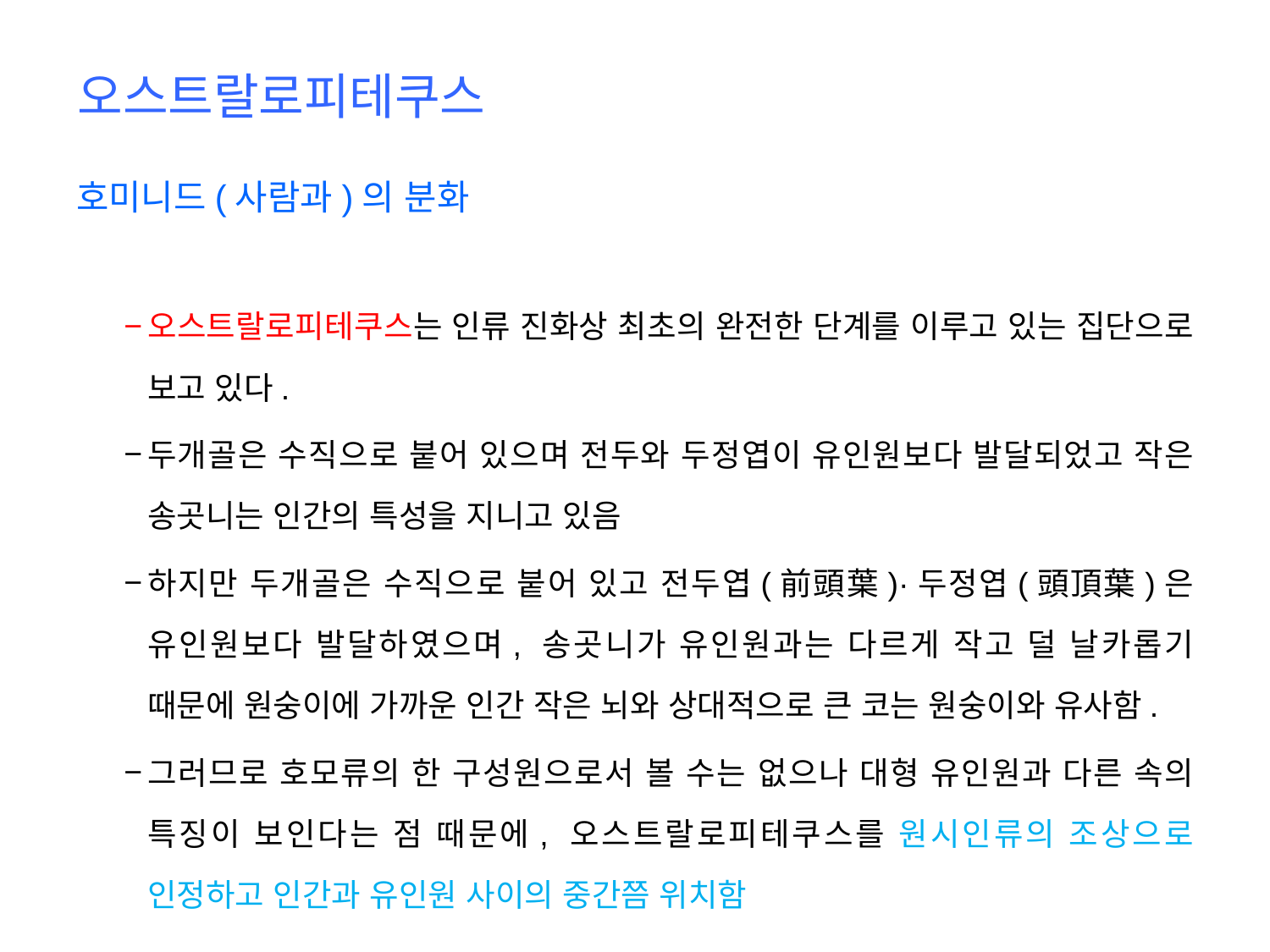

# 오스트랄로피테쿠스
호미니드(사람과)의 분화

오스트랄로피테쿠스는 인류 진화상 최초의 완전한 단계를 이루고 있는 집단으로 보고 있다.
두개골은 수직으로 붙어 있으며 전두와 두정엽이 유인원보다 발달되었고 작은 송곳니는 인간의 특성을 지니고 있음
하지만 두개골은 수직으로 붙어 있고 전두엽(前頭葉)·두정엽(頭頂葉)은 유인원보다 발달하였으며, 송곳니가 유인원과는 다르게 작고 덜 날카롭기 때문에 원숭이에 가까운 인간 작은 뇌와 상대적으로 큰 코는 원숭이와 유사함.
그러므로 호모류의 한 구성원으로서 볼 수는 없으나 대형 유인원과 다른 속의 특징이 보인다는 점 때문에, 오스트랄로피테쿠스를 원시인류의 조상으로 인정하고 인간과 유인원 사이의 중간쯤 위치함